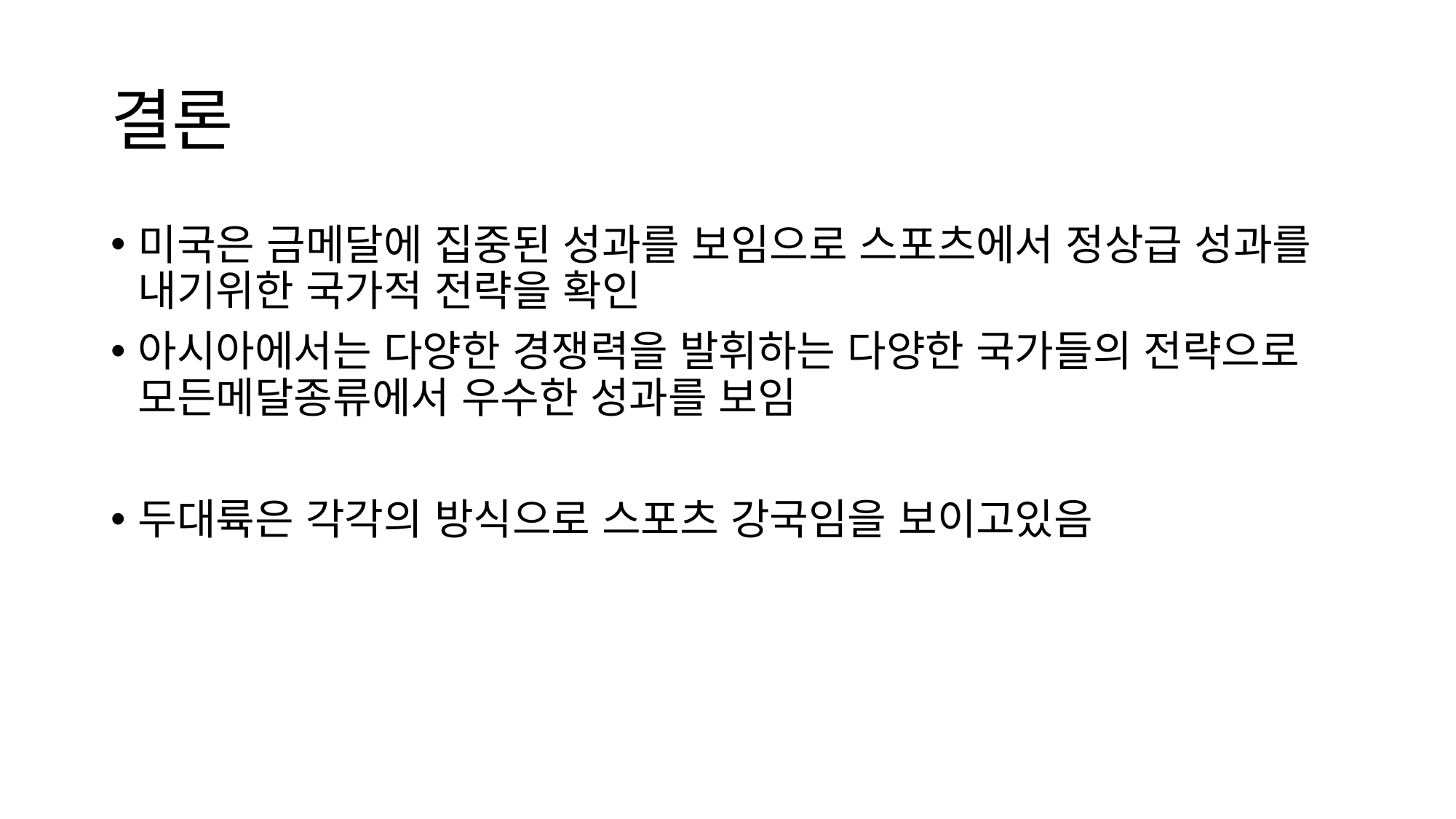

# 결론
미국은 금메달에 집중된 성과를 보임으로 스포츠에서 정상급 성과를 내기위한 국가적 전략을 확인
아시아에서는 다양한 경쟁력을 발휘하는 다양한 국가들의 전략으로 모든메달종류에서 우수한 성과를 보임

두대륙은 각각의 방식으로 스포츠 강국임을 보이고있음